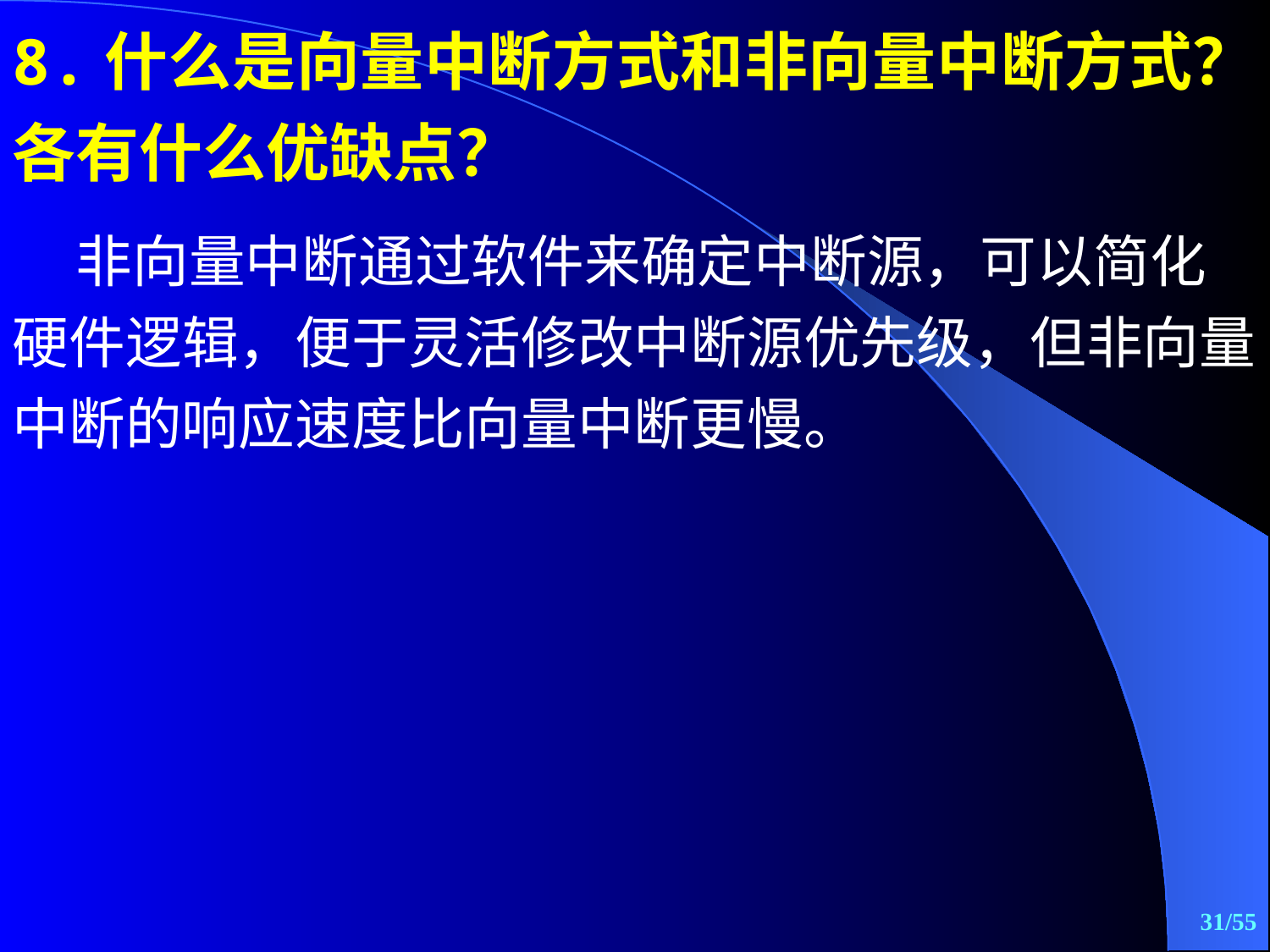

8.什么是向量中断方式和非向量中断方式？各有什么优缺点？
非向量中断通过软件来确定中断源，可以简化硬件逻辑，便于灵活修改中断源优先级，但非向量中断的响应速度比向量中断更慢。
31/55